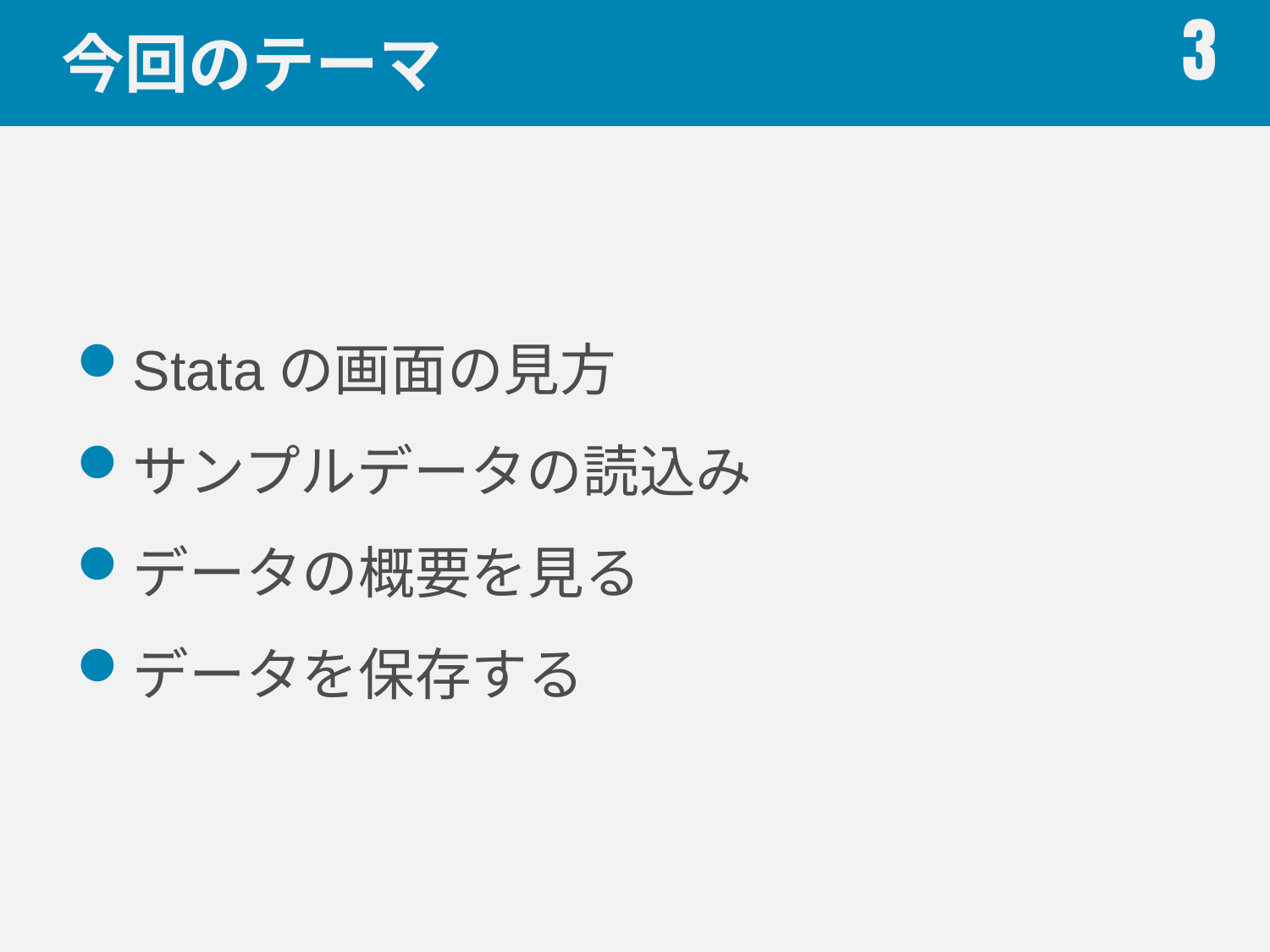

# 今回のテーマ
 3
Stataの画面の見方
サンプルデータの読込み
データの概要を見る
データを保存する